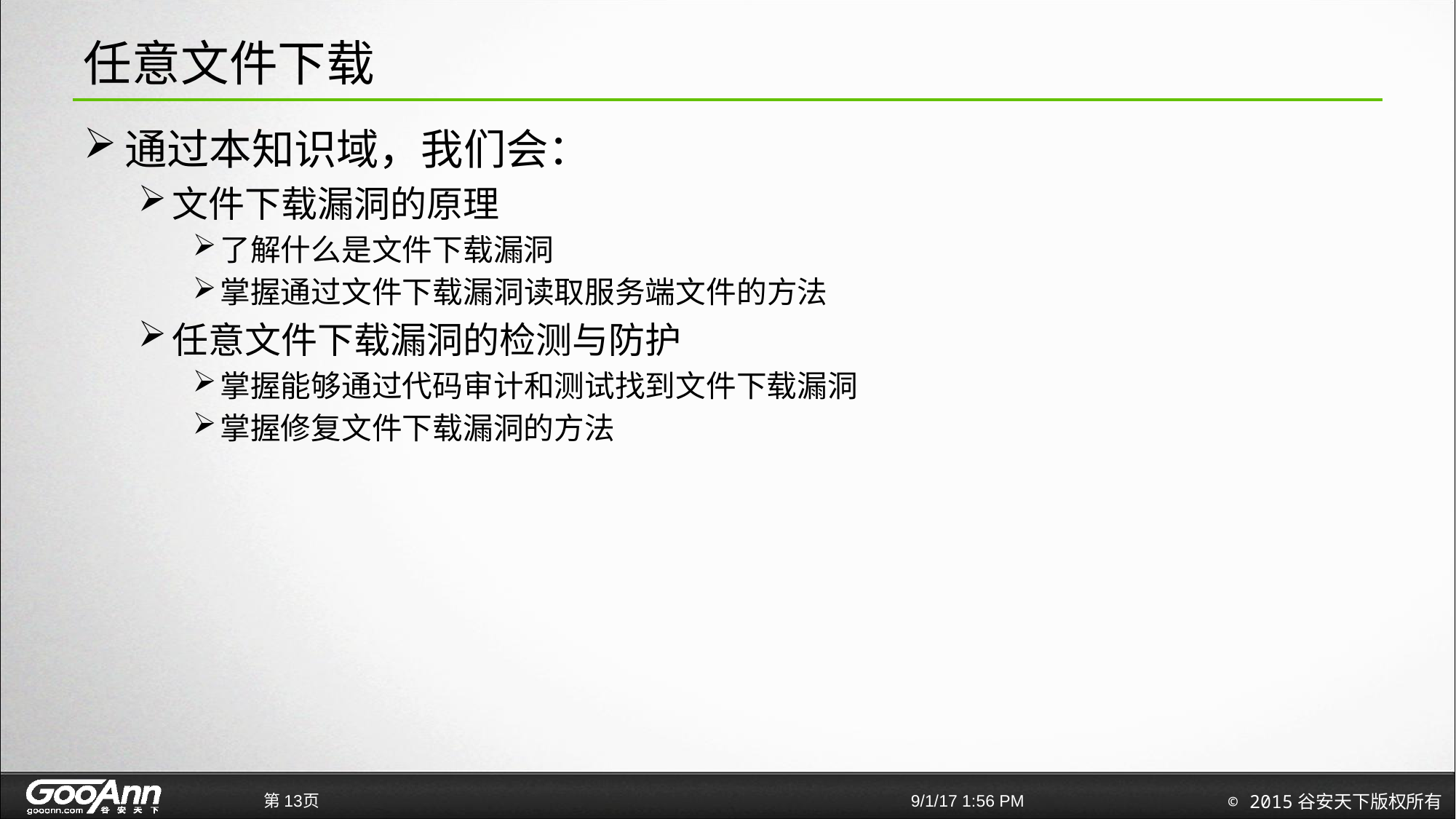

# 任意文件下载
通过本知识域，我们会：
文件下载漏洞的原理
了解什么是文件下载漏洞
掌握通过文件下载漏洞读取服务端文件的方法
任意文件下载漏洞的检测与防护
掌握能够通过代码审计和测试找到文件下载漏洞
掌握修复文件下载漏洞的方法